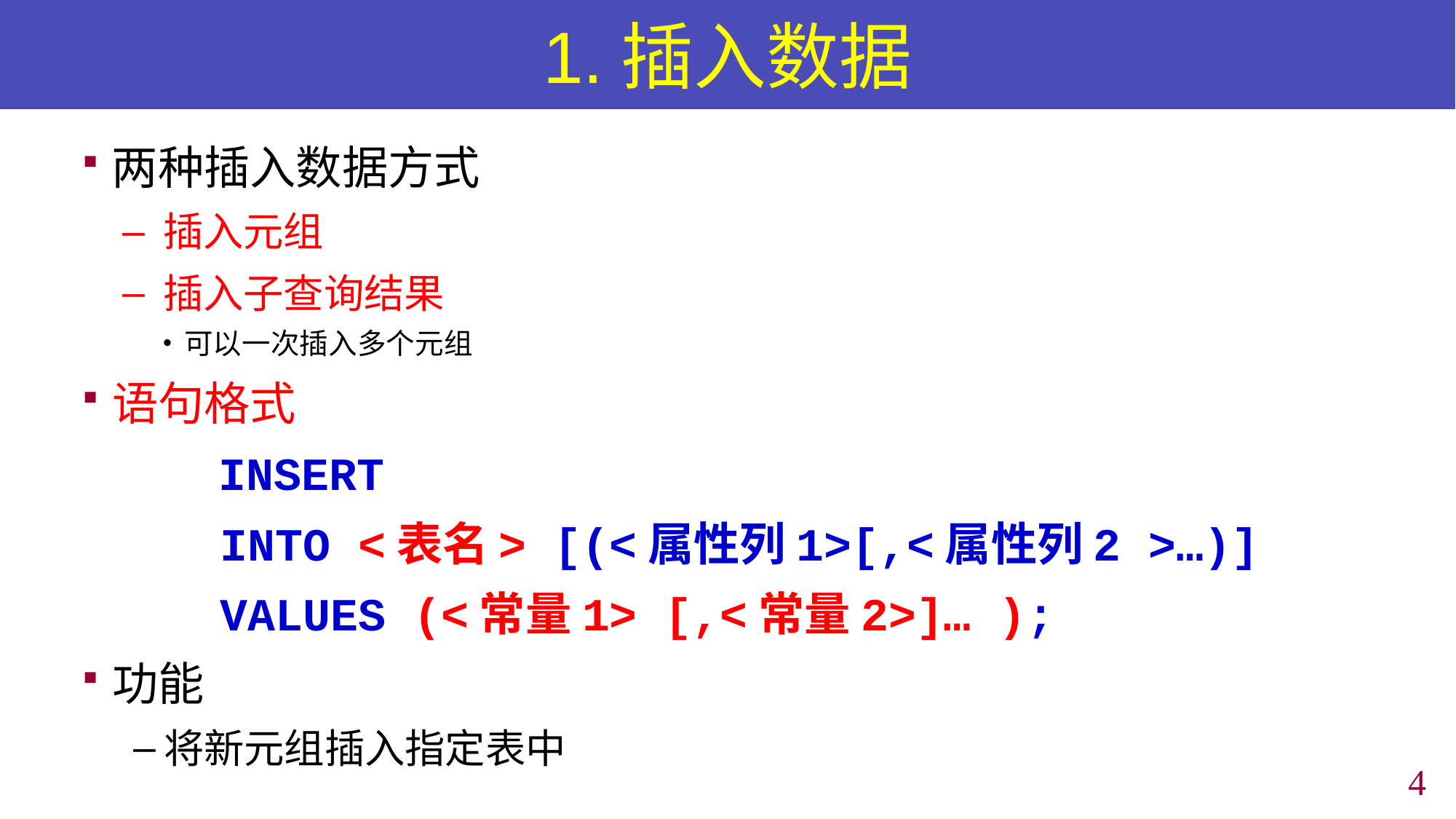

# 1.插入数据
两种插入数据方式
插入元组
插入子查询结果
可以一次插入多个元组
语句格式
	       INSERT
     INTO <表名> [(<属性列1>[,<属性列2 >…)]
     VALUES (<常量1> [,<常量2>]… );
功能
将新元组插入指定表中
4